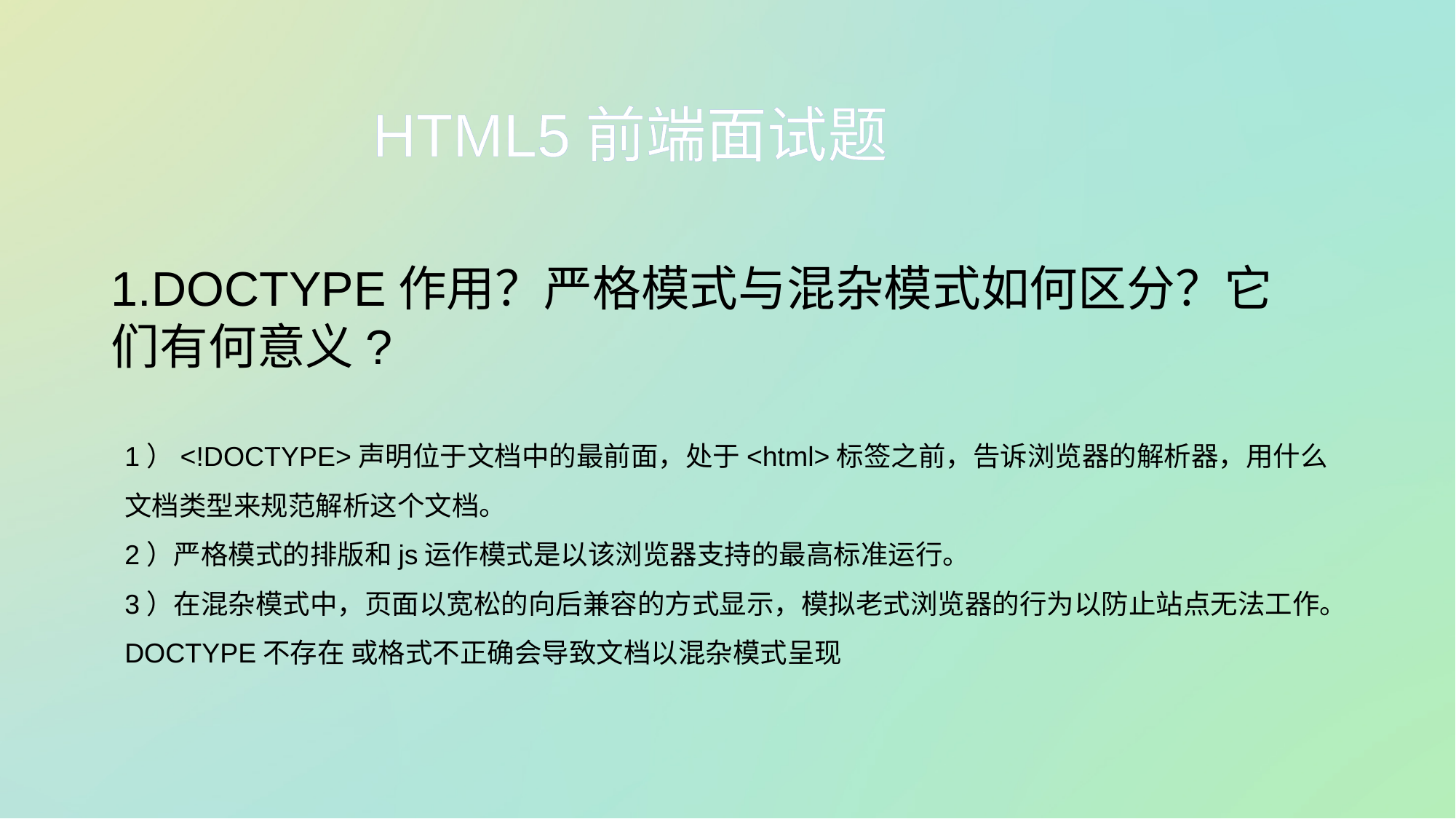

HTML5前端面试题
1.DOCTYPE作用？严格模式与混杂模式如何区分？它们有何意义?
1）<!DOCTYPE>声明位于文档中的最前面，处于<html>标签之前，告诉浏览器的解析器，用什么文档类型来规范解析这个文档。
2）严格模式的排版和js运作模式是以该浏览器支持的最高标准运行。
3）在混杂模式中，页面以宽松的向后兼容的方式显示，模拟老式浏览器的行为以防止站点无法工作。
DOCTYPE不存在 或格式不正确会导致文档以混杂模式呈现